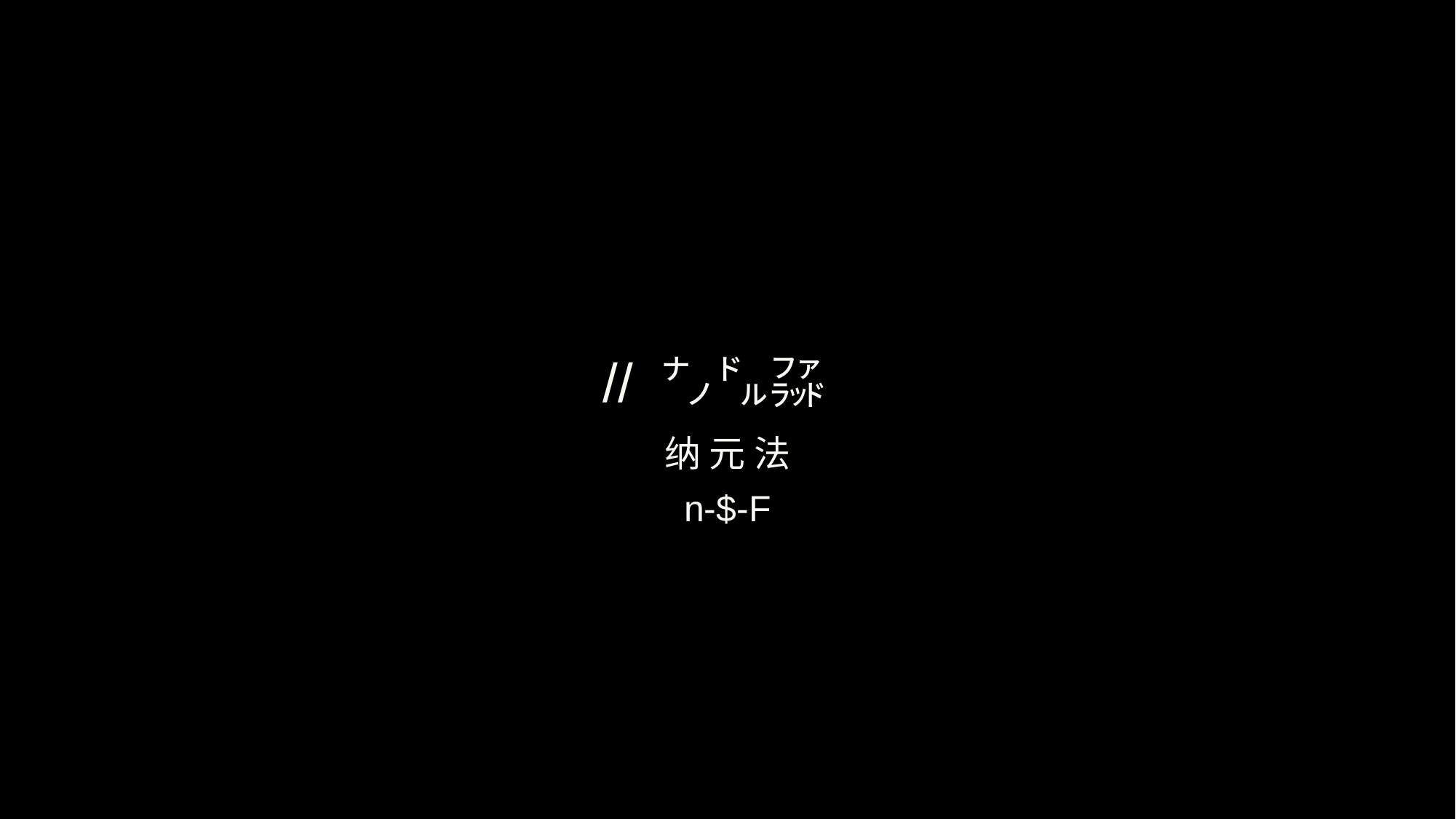

# // ㌨㌦㌲
纳 元 法
n-$-F